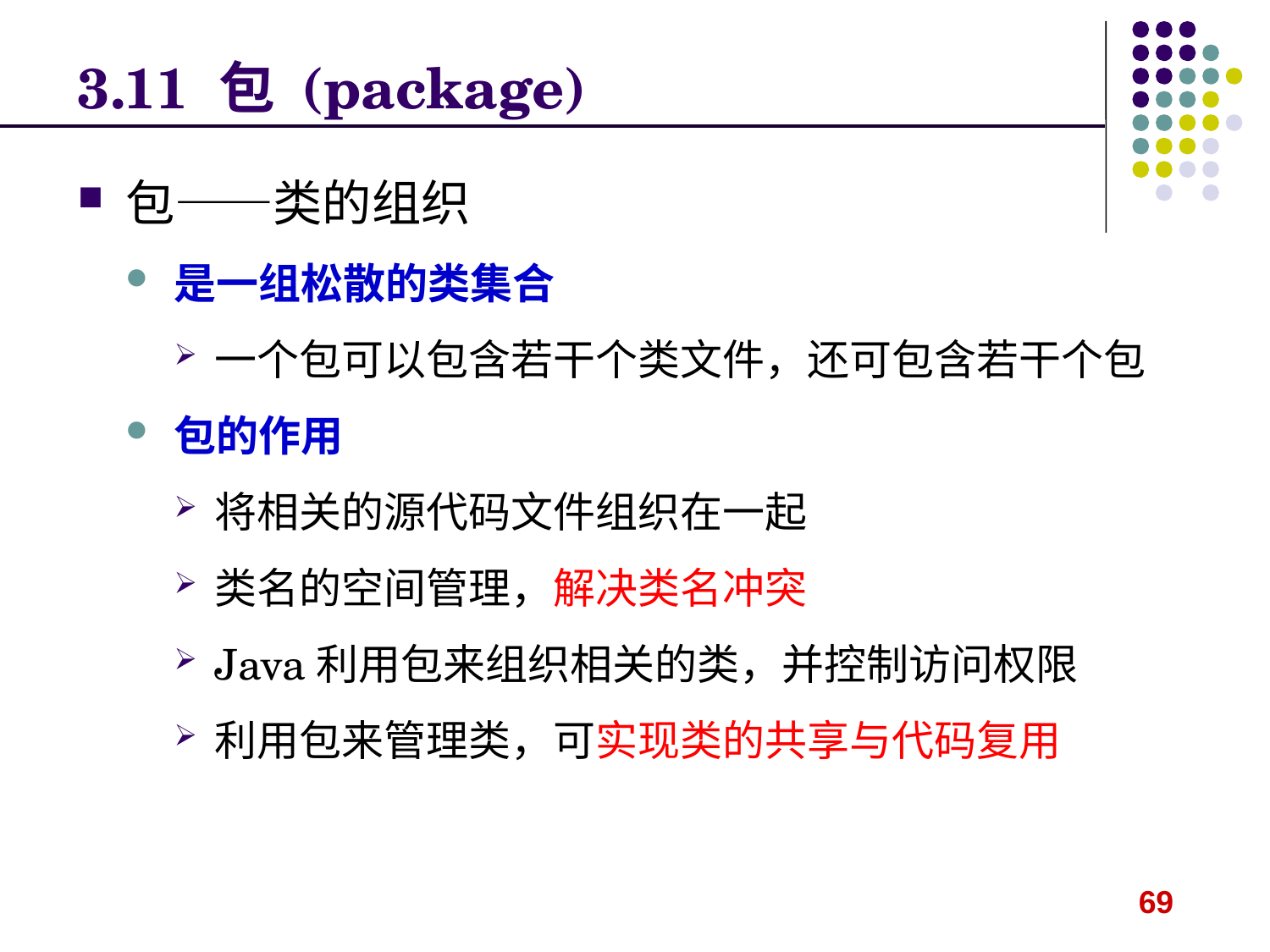

# 3.11 包 (package)
包——类的组织
是一组松散的类集合
一个包可以包含若干个类文件，还可包含若干个包
包的作用
将相关的源代码文件组织在一起
类名的空间管理，解决类名冲突
Java利用包来组织相关的类，并控制访问权限
利用包来管理类，可实现类的共享与代码复用